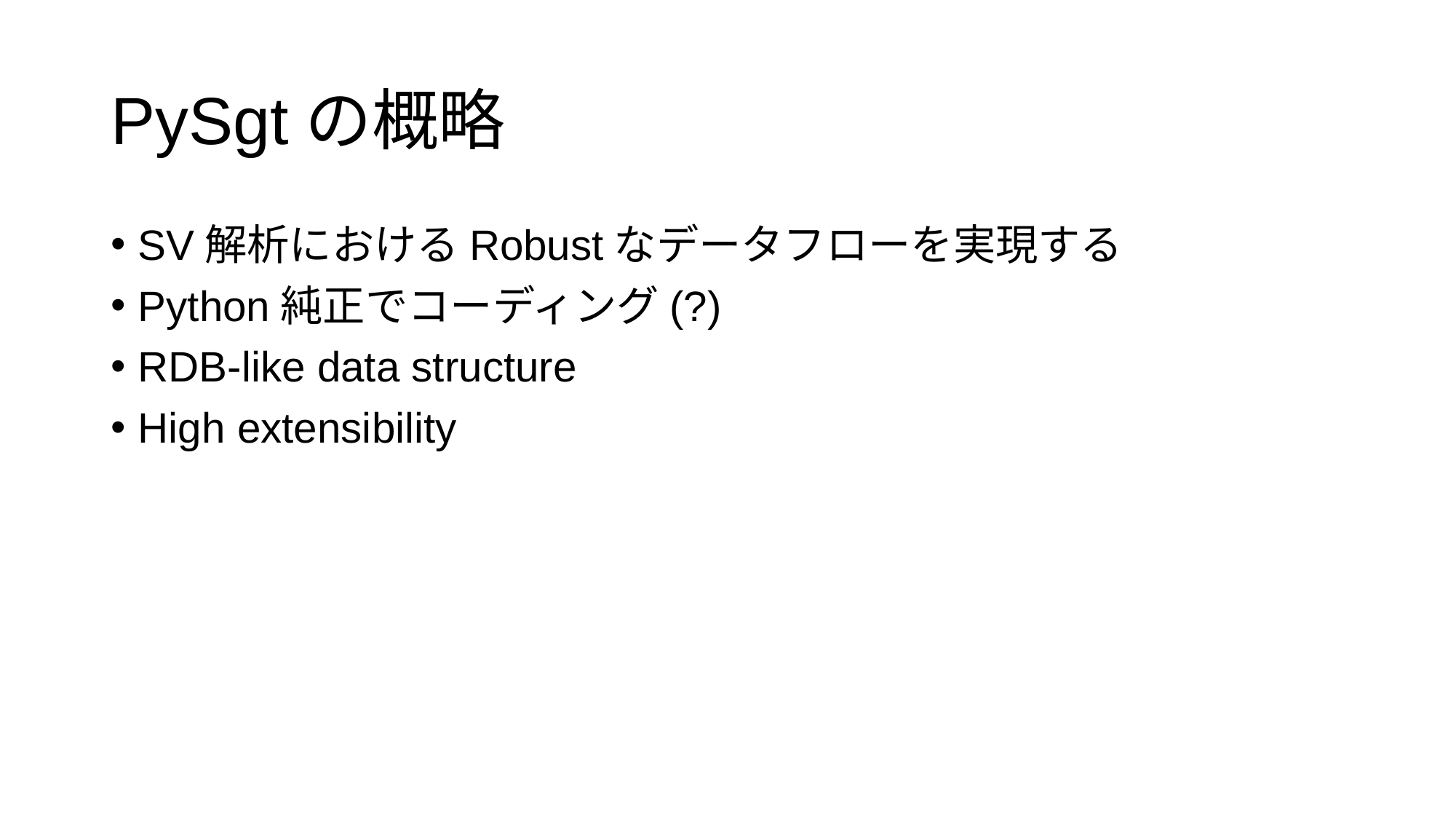

# PySgtの概略
SV解析におけるRobustなデータフローを実現する
Python純正でコーディング(?)
RDB-like data structure
High extensibility